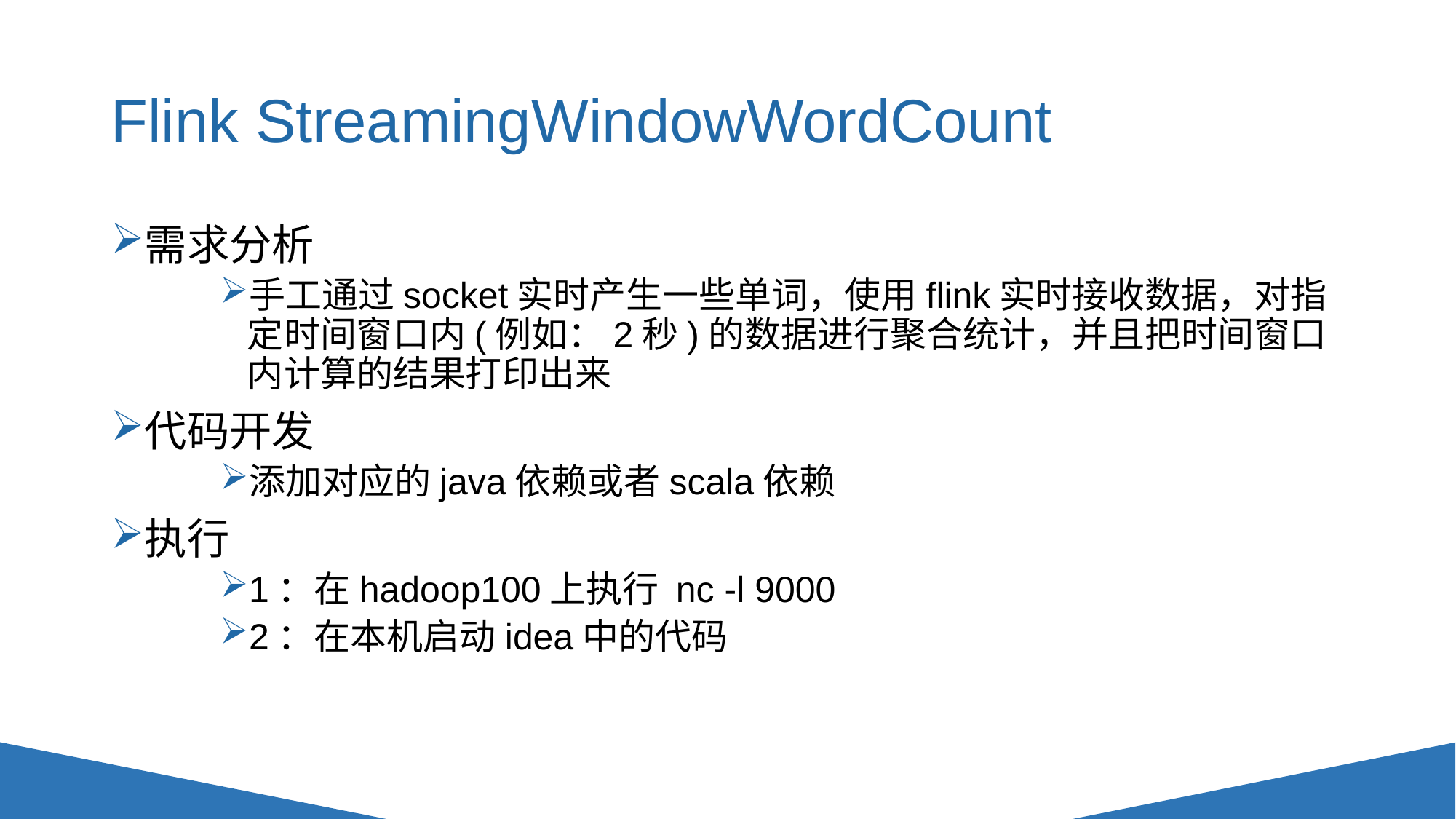

# Flink StreamingWindowWordCount
需求分析
手工通过socket实时产生一些单词，使用flink实时接收数据，对指定时间窗口内(例如：2秒)的数据进行聚合统计，并且把时间窗口内计算的结果打印出来
代码开发
添加对应的java依赖或者scala依赖
执行
1：在hadoop100上执行 nc -l 9000
2：在本机启动idea中的代码